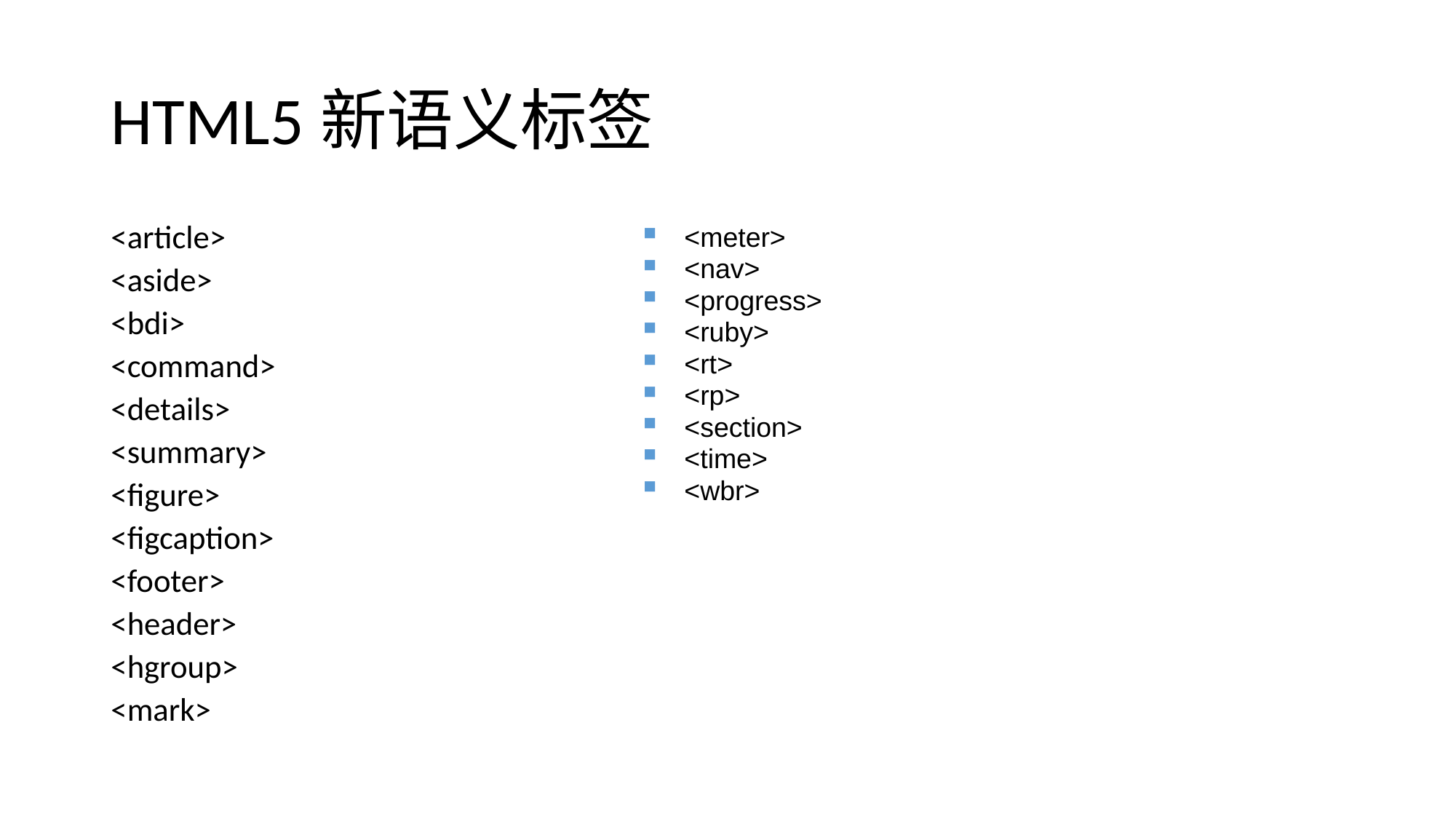

# HTML5新语义标签
<article>
<aside>
<bdi>
<command>
<details>
<summary>
<figure>
<figcaption>
<footer>
<header>
<hgroup>
<mark>

<meter>
<nav>
<progress>
<ruby>
<rt>
<rp>
<section>
<time>
<wbr>